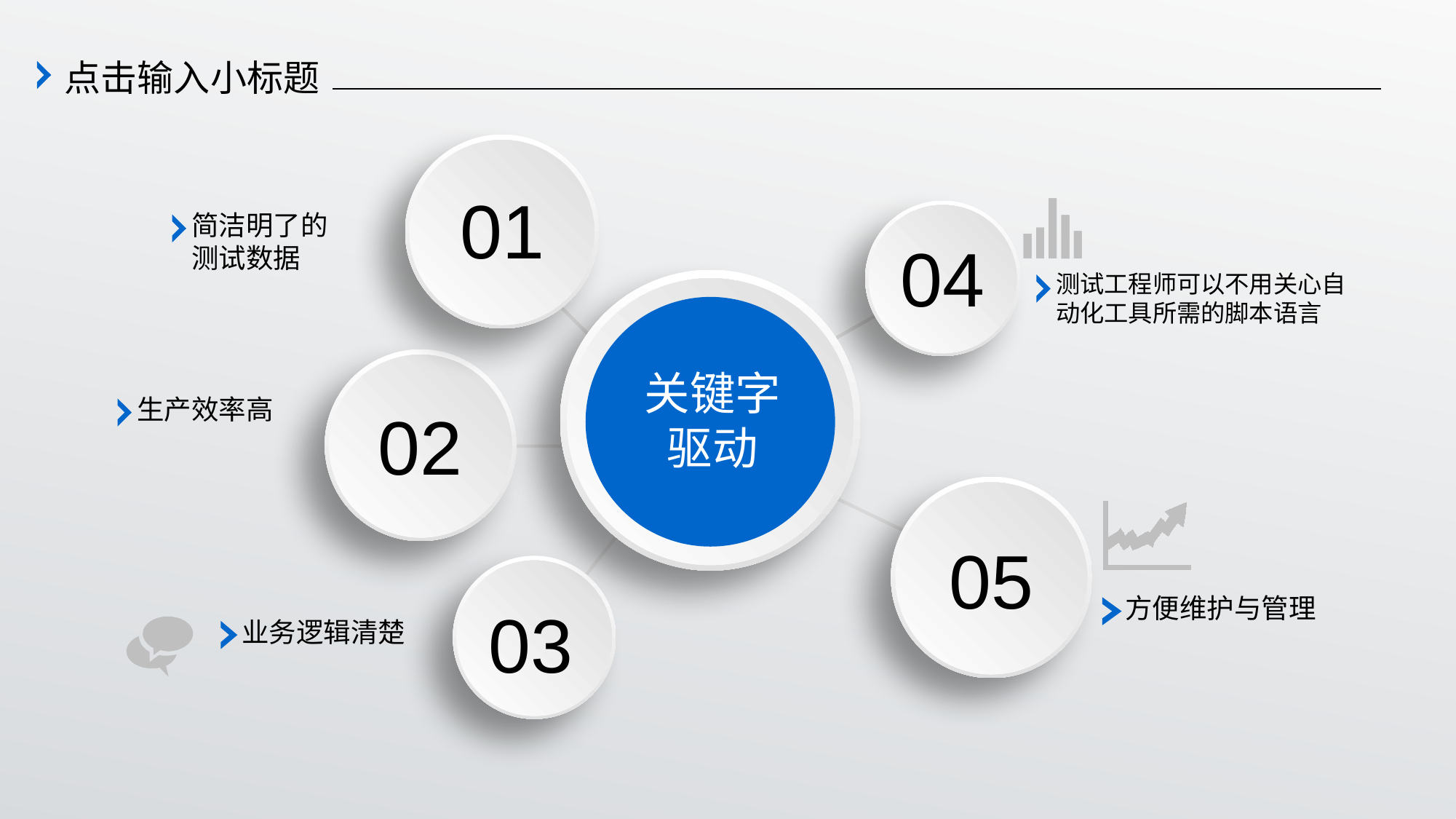

点击输入小标题

01

简洁明了的测试数据

04
测试工程师可以不用关心自动化工具所需的脚本语言

关键字驱动
生产效率高

02

05

方便维护与管理

03
业务逻辑清楚